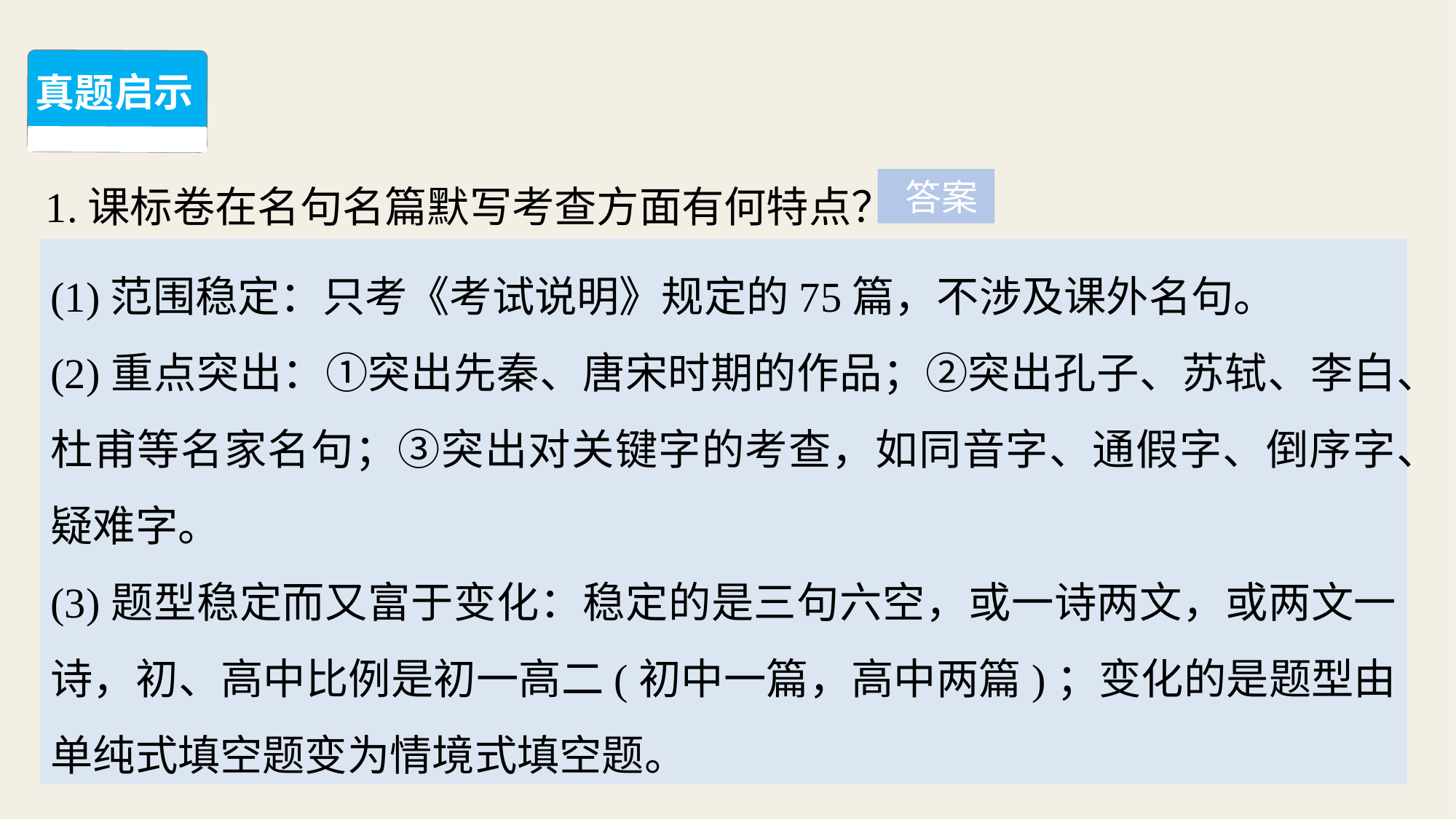

真题启示
1.课标卷在名句名篇默写考查方面有何特点？
 答案
(1)范围稳定：只考《考试说明》规定的75篇，不涉及课外名句。
(2)重点突出：①突出先秦、唐宋时期的作品；②突出孔子、苏轼、李白、杜甫等名家名句；③突出对关键字的考查，如同音字、通假字、倒序字、疑难字。
(3)题型稳定而又富于变化：稳定的是三句六空，或一诗两文，或两文一诗，初、高中比例是初一高二(初中一篇，高中两篇)；变化的是题型由单纯式填空题变为情境式填空题。